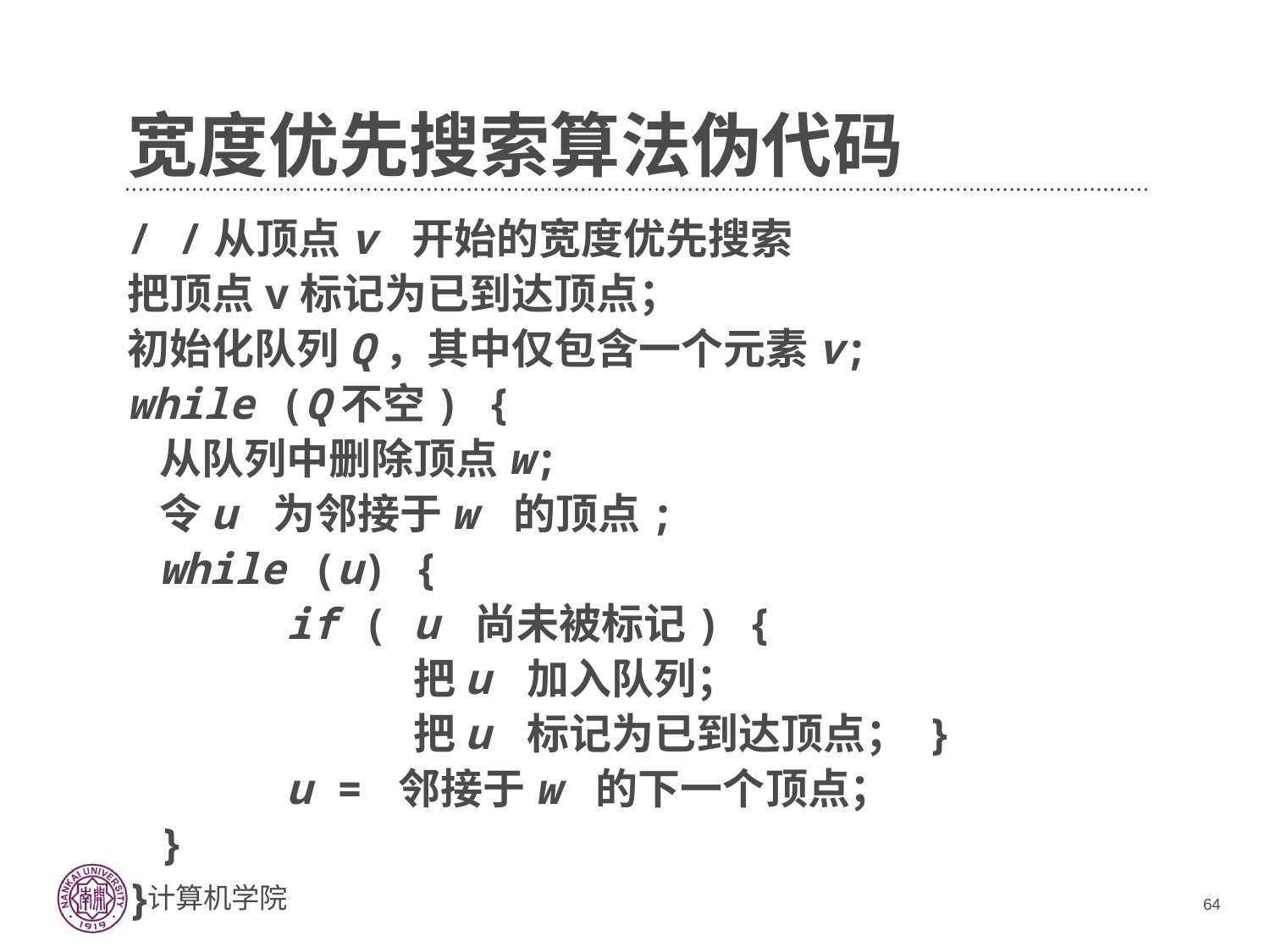

# 宽度优先搜索算法伪代码
/ /从顶点v 开始的宽度优先搜索
把顶点v标记为已到达顶点；
初始化队列Q，其中仅包含一个元素v;
while (Q不空) {
	从队列中删除顶点w;
	令u 为邻接于w 的顶点;
	while (u) {
		if ( u 尚未被标记) {
			把u 加入队列；
			把u 标记为已到达顶点； }
		u = 邻接于w 的下一个顶点；
	}
}
64